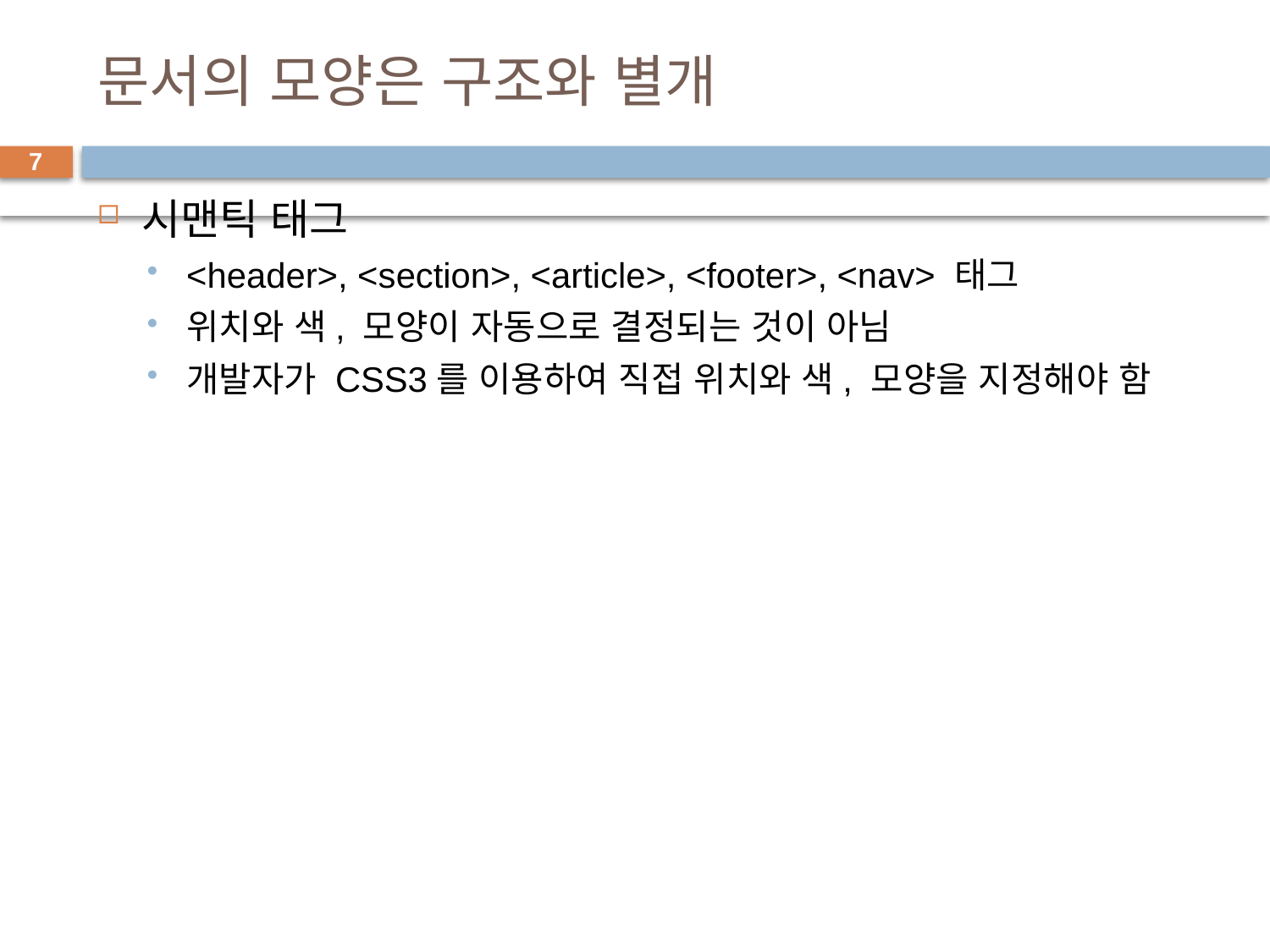

# 문서의 모양은 구조와 별개
7
시맨틱 태그
<header>, <section>, <article>, <footer>, <nav> 태그
위치와 색, 모양이 자동으로 결정되는 것이 아님
개발자가 CSS3를 이용하여 직접 위치와 색, 모양을 지정해야 함